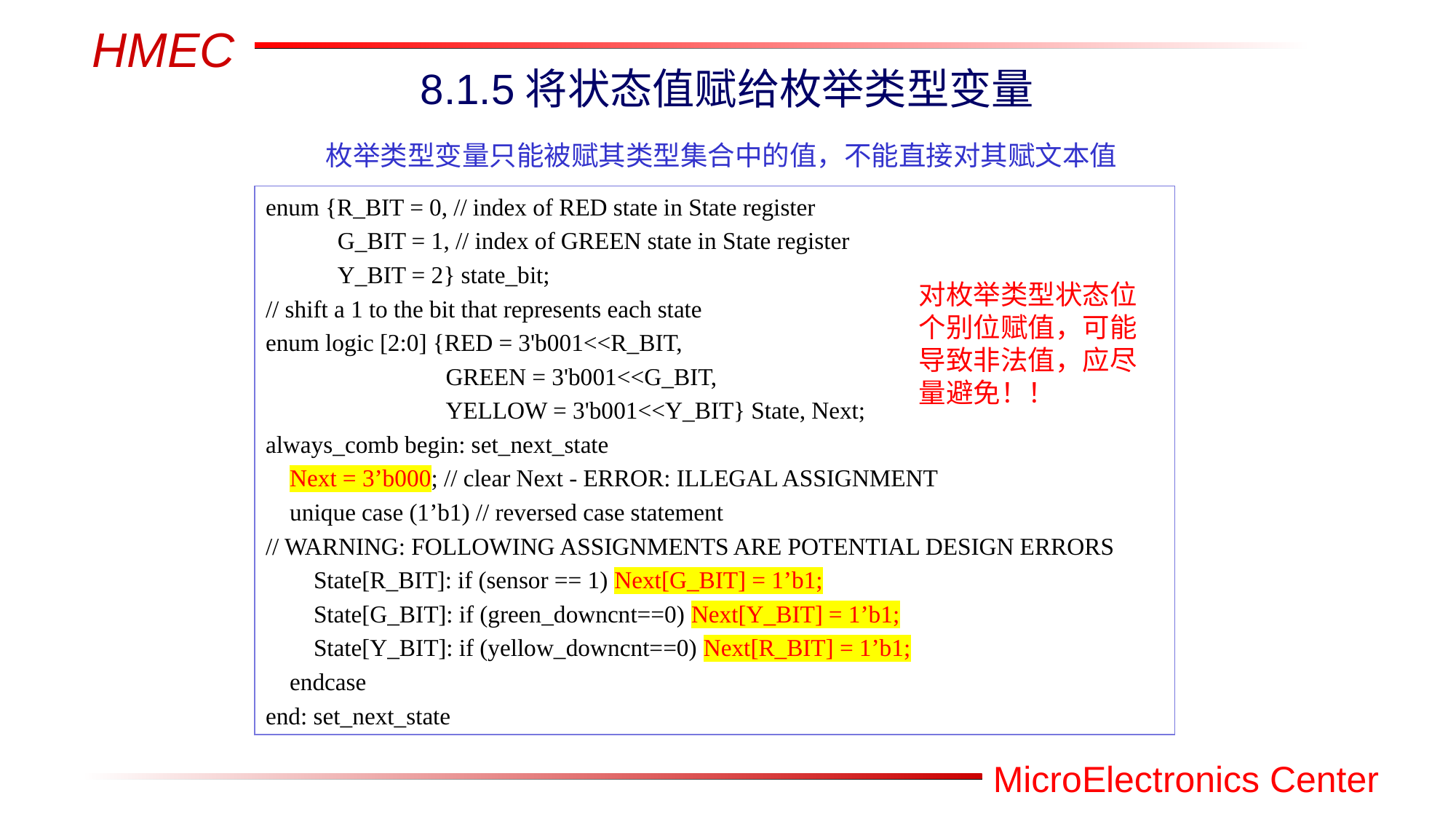

8.1.5将状态值赋给枚举类型变量
枚举类型变量只能被赋其类型集合中的值，不能直接对其赋文本值
enum {R_BIT = 0, // index of RED state in State register
            G_BIT = 1, // index of GREEN state in State register
            Y_BIT = 2} state_bit;
// shift a 1 to the bit that represents each state
enum logic [2:0] {RED = 3'b001<<R_BIT,
                              GREEN = 3'b001<<G_BIT,
                              YELLOW = 3'b001<<Y_BIT} State, Next;
always_comb begin: set_next_state
    Next = 3’b000; // clear Next - ERROR: ILLEGAL ASSIGNMENT
    unique case (1’b1) // reversed case statement
// WARNING: FOLLOWING ASSIGNMENTS ARE POTENTIAL DESIGN ERRORS
        State[R_BIT]: if (sensor == 1) Next[G_BIT] = 1’b1;
        State[G_BIT]: if (green_downcnt==0) Next[Y_BIT] = 1’b1;
        State[Y_BIT]: if (yellow_downcnt==0) Next[R_BIT] = 1’b1;
    endcase
end: set_next_state
对枚举类型状态位个别位赋值，可能导致非法值，应尽量避免！！